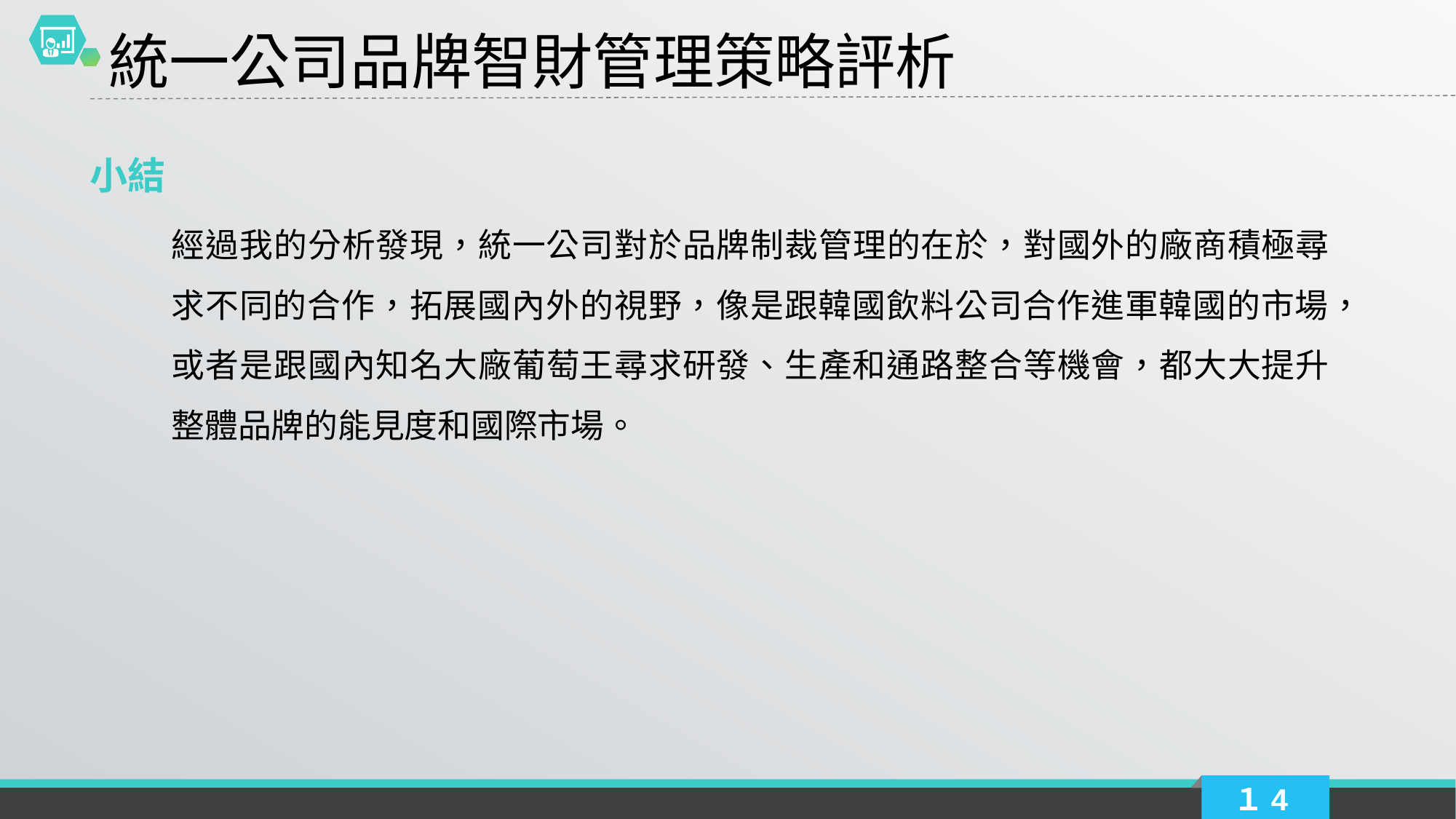

統一公司品牌智財管理策略評析

小結
經過我的分析發現，統一公司對於品牌制裁管理的在於，對國外的廠商積極尋求不同的合作，拓展國內外的視野，像是跟韓國飲料公司合作進軍韓國的市場，或者是跟國內知名大廠葡萄王尋求研發、生產和通路整合等機會，都大大提升整體品牌的能見度和國際市場。

１4